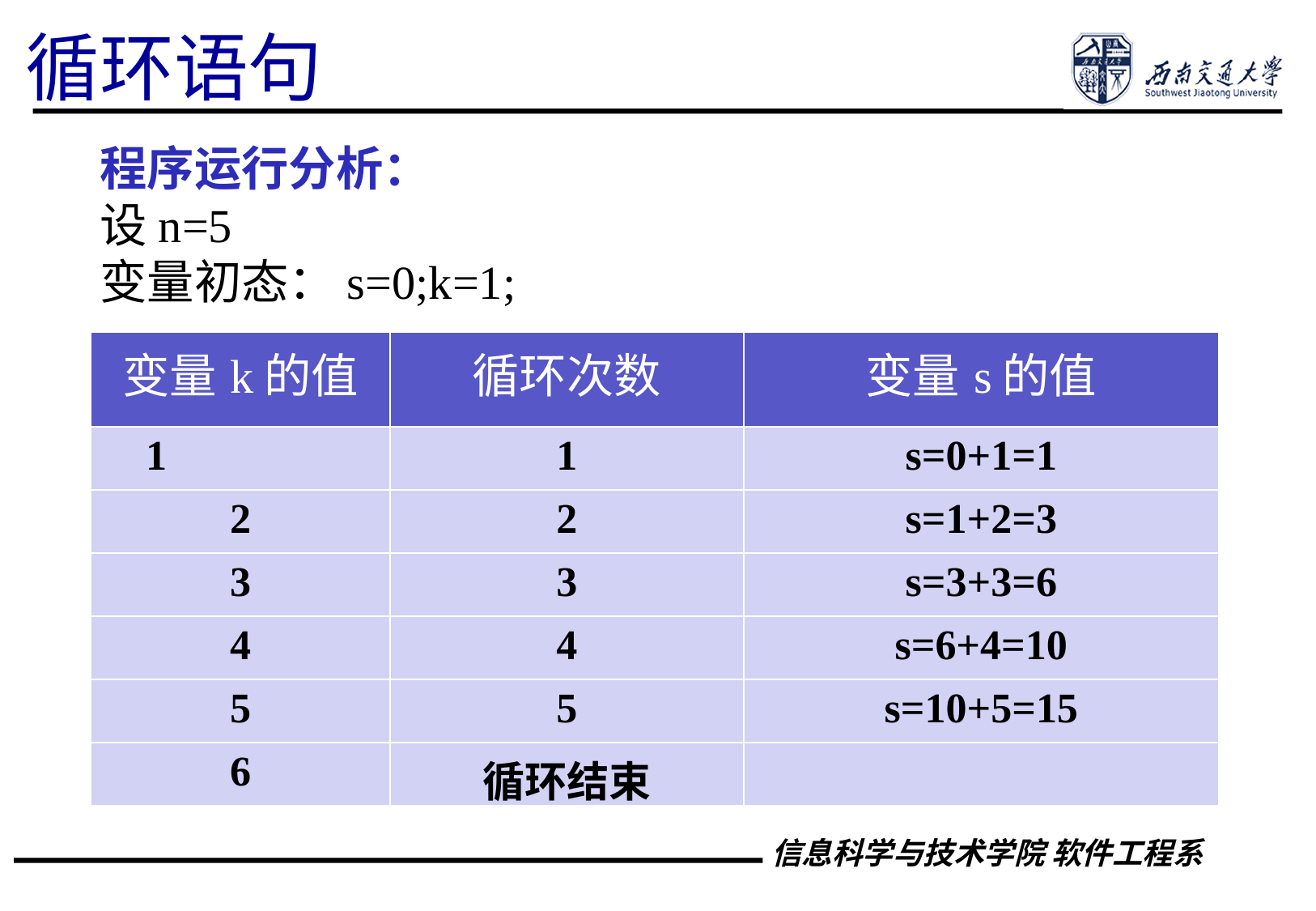

循环语句
程序运行分析：
设n=5
变量初态：s=0;k=1;
| 变量k的值 | 循环次数 | 变量s的值 |
| --- | --- | --- |
| 1 | 1 | s=0+1=1 |
| 2 | 2 | s=1+2=3 |
| 3 | 3 | s=3+3=6 |
| 4 | 4 | s=6+4=10 |
| 5 | 5 | s=10+5=15 |
| 6 | 循环结束 |  |